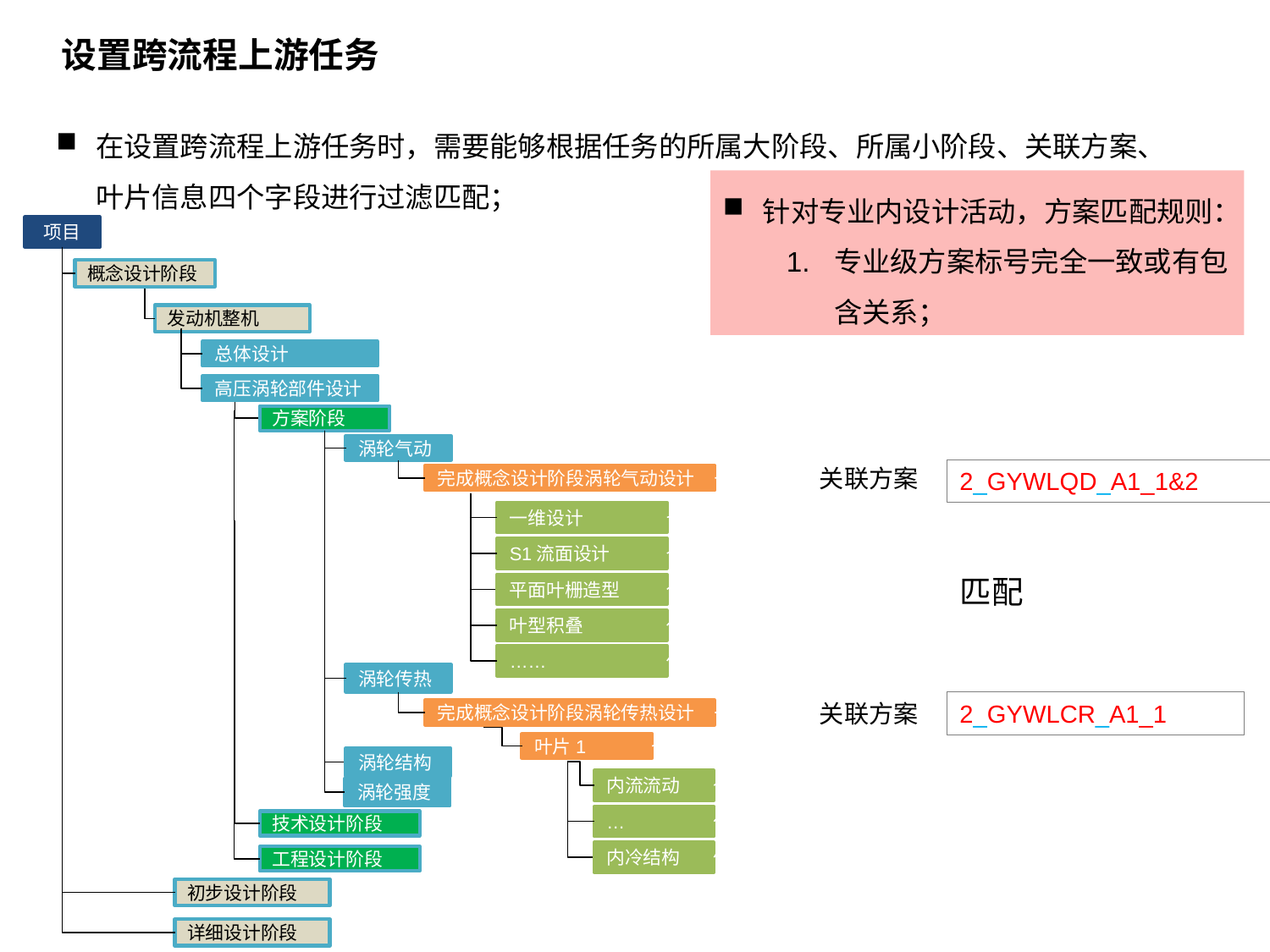

设置跨流程上游任务
在设置跨流程上游任务时，需要能够根据任务的所属大阶段、所属小阶段、关联方案、叶片信息四个字段进行过滤匹配；
针对专业内设计活动，方案匹配规则：
专业级方案标号完全一致或有包含关系；
项目
概念设计阶段
发动机整机
总体设计
高压涡轮部件设计
方案阶段
涡轮气动
关联方案
2_GYWLQD_A1_1&2
完成概念设计阶段涡轮气动设计
一维设计
S1流面设计
匹配
平面叶栅造型
叶型积叠
……
涡轮传热
关联方案
2_GYWLCR_A1_1
完成概念设计阶段涡轮传热设计
叶片1
涡轮结构
内流流动
涡轮强度
…
技术设计阶段
内冷结构
工程设计阶段
初步设计阶段
详细设计阶段